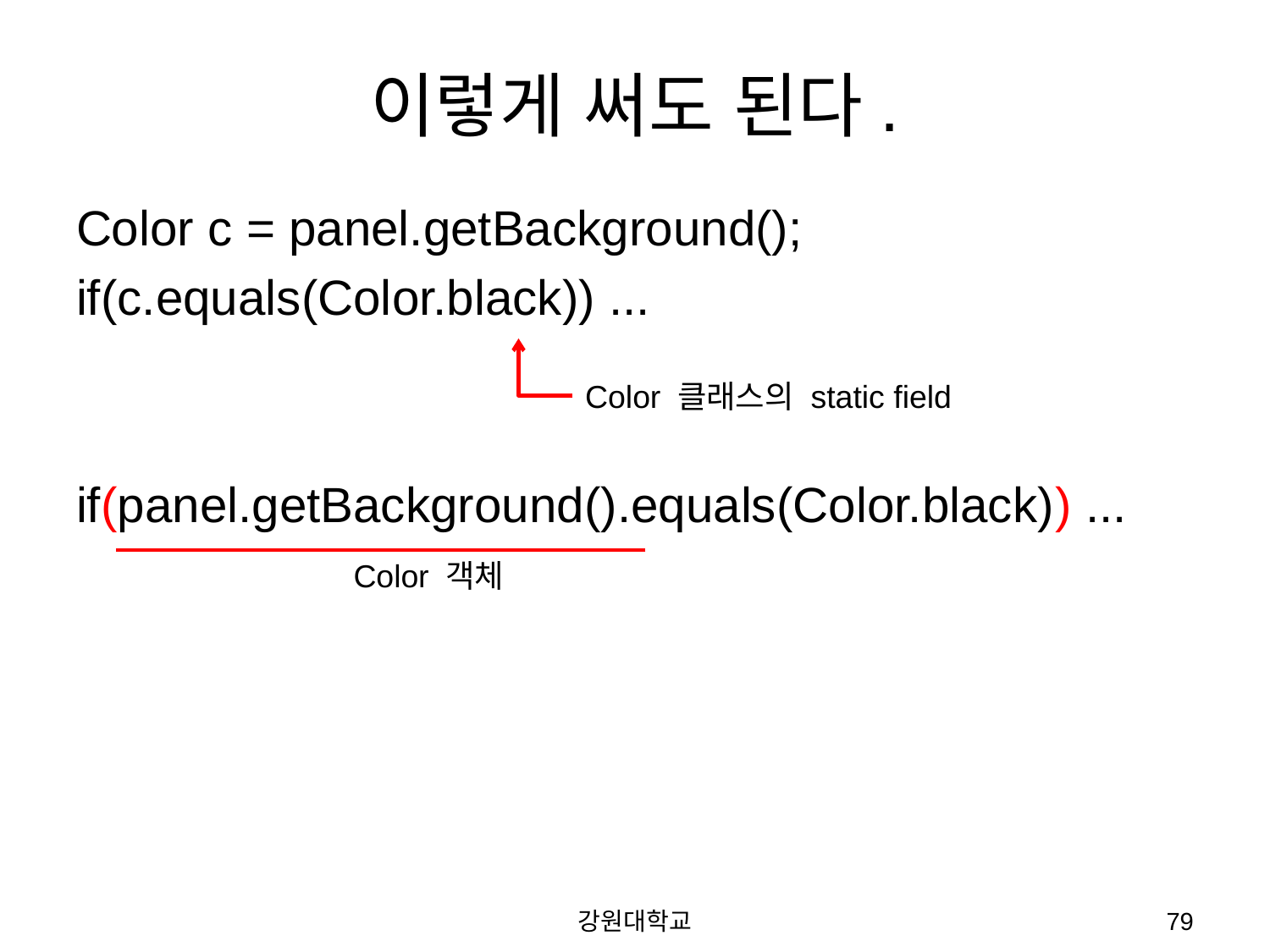

# 이렇게 써도 된다.
Color c = panel.getBackground();
if(c.equals(Color.black)) ...

if(panel.getBackground().equals(Color.black)) ...

Color 클래스의 static field
Color 객체

강원대학교
79